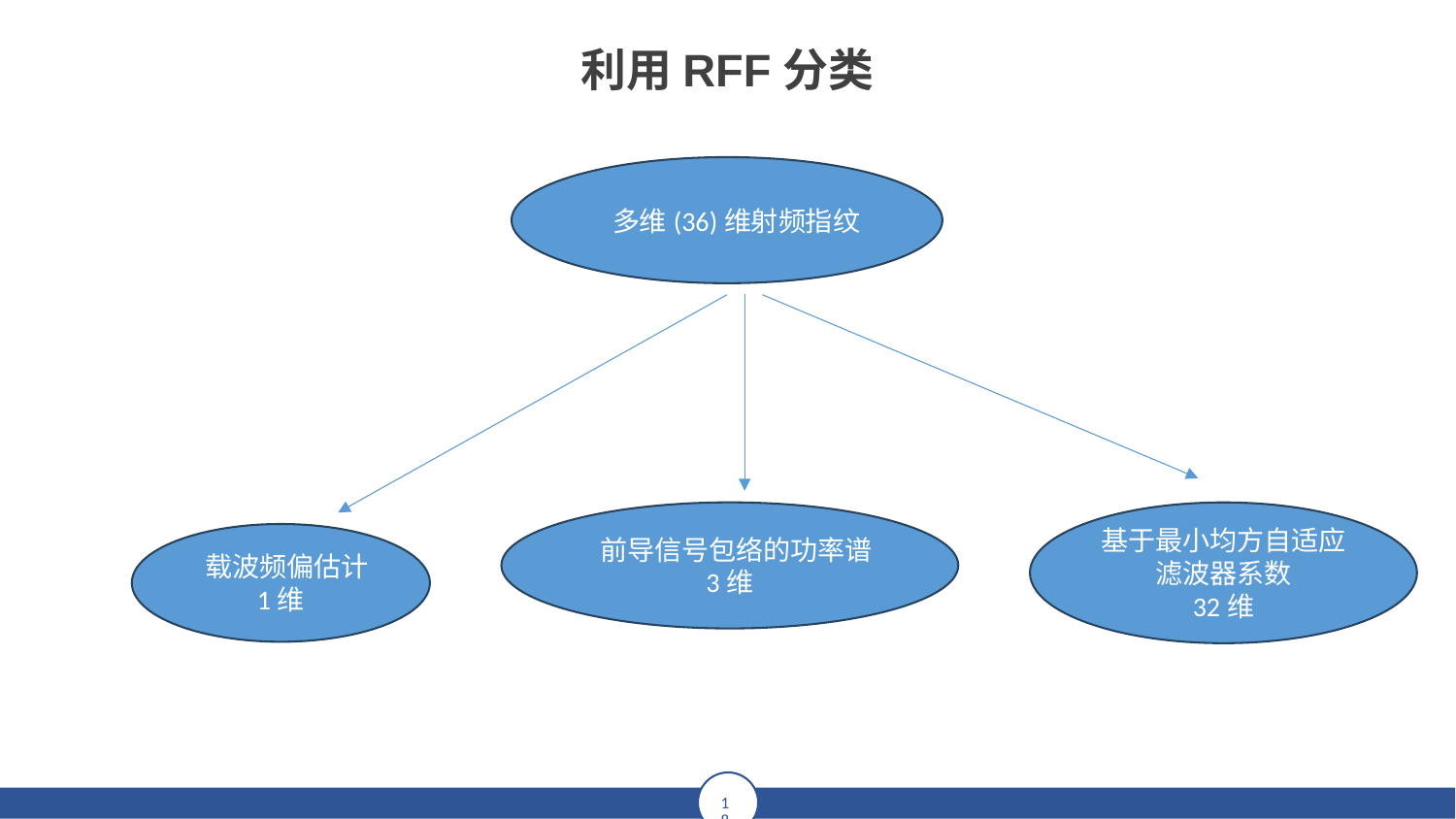

利用RFF分类
  多维(36)维射频指纹
 前导信号包络的功率谱
3维
基于最小均方自适应滤波器系数
32维
 载波频偏估计
1维
延时符